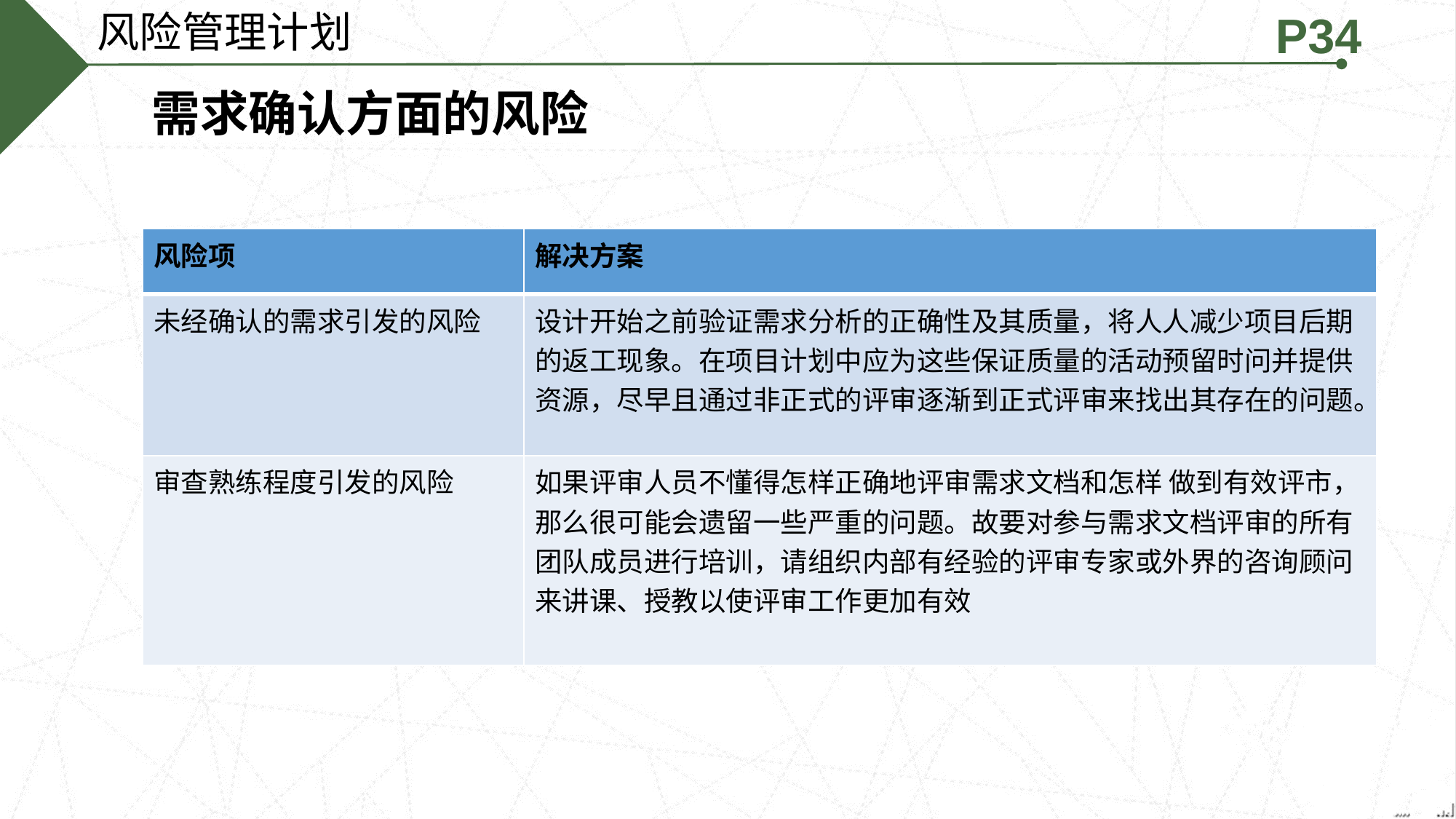

风险管理计划
P34

需求确认方面的风险

| 风险项 | 解决方案 |
| --- | --- |
| 未经确认的需求引发的风险 | 设计开始之前验证需求分析的正确性及其质量，将人人减少项目后期的返工现象。在项目计划中应为这些保证质量的活动预留时问并提供资源，尽早且通过非正式的评审逐渐到正式评审来找出其存在的问题。 |
| 审查熟练程度引发的风险 | 如果评审人员不懂得怎样正确地评审需求文档和怎样 做到有效评市，那么很可能会遗留一些严重的问题。故要对参与需求文档评审的所有团队成员进行培训，请组织内部有经验的评审专家或外界的咨询顾问来讲课、授教以使评审工作更加有效 |